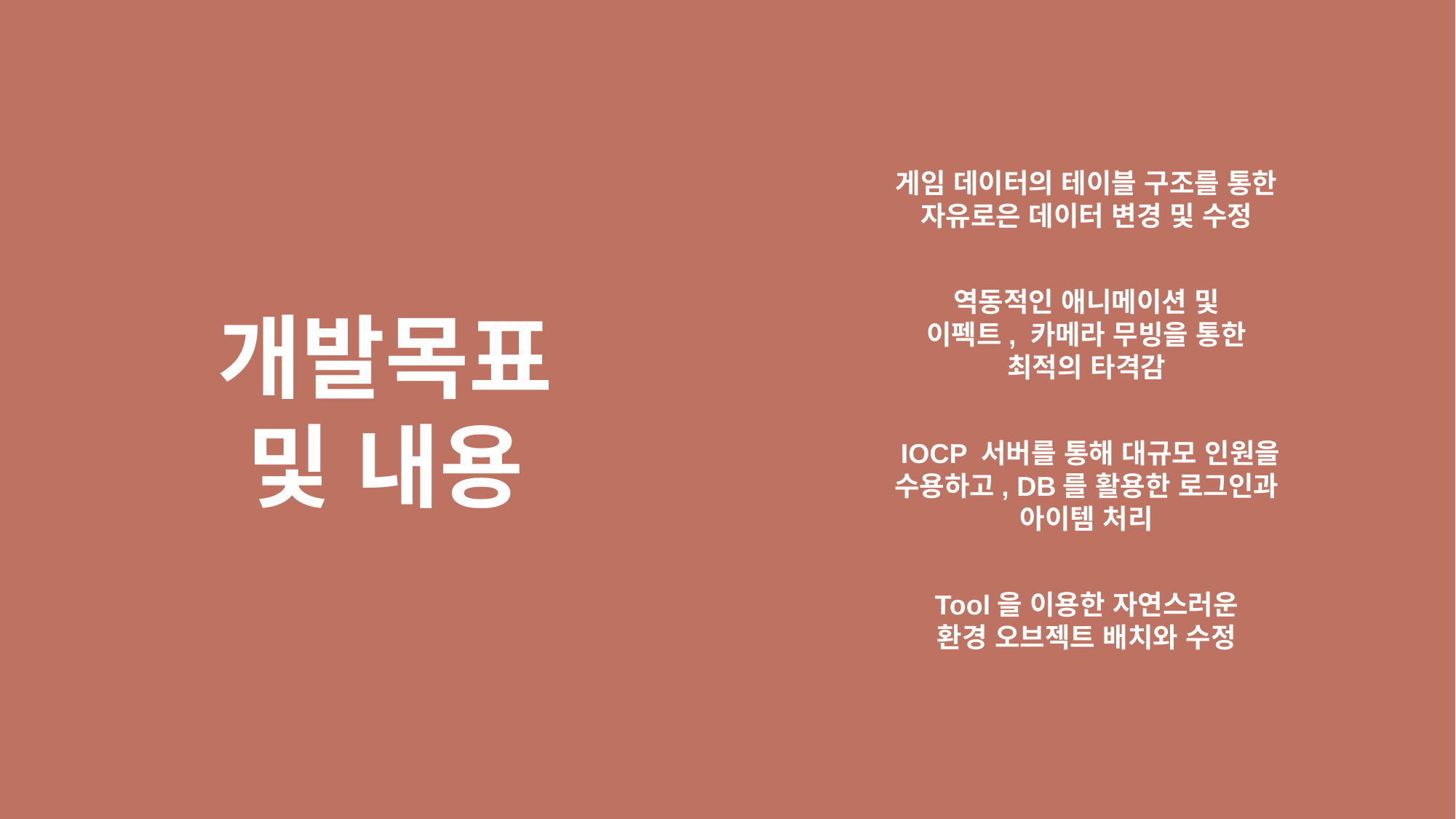

게임 데이터의 테이블 구조를 통한
자유로은 데이터 변경 및 수정
역동적인 애니메이션 및
이펙트, 카메라 무빙을 통한
최적의 타격감
개발목표
및 내용
 IOCP 서버를 통해 대규모 인원을
수용하고, DB를 활용한 로그인과
아이템 처리
Tool을 이용한 자연스러운
환경 오브젝트 배치와 수정